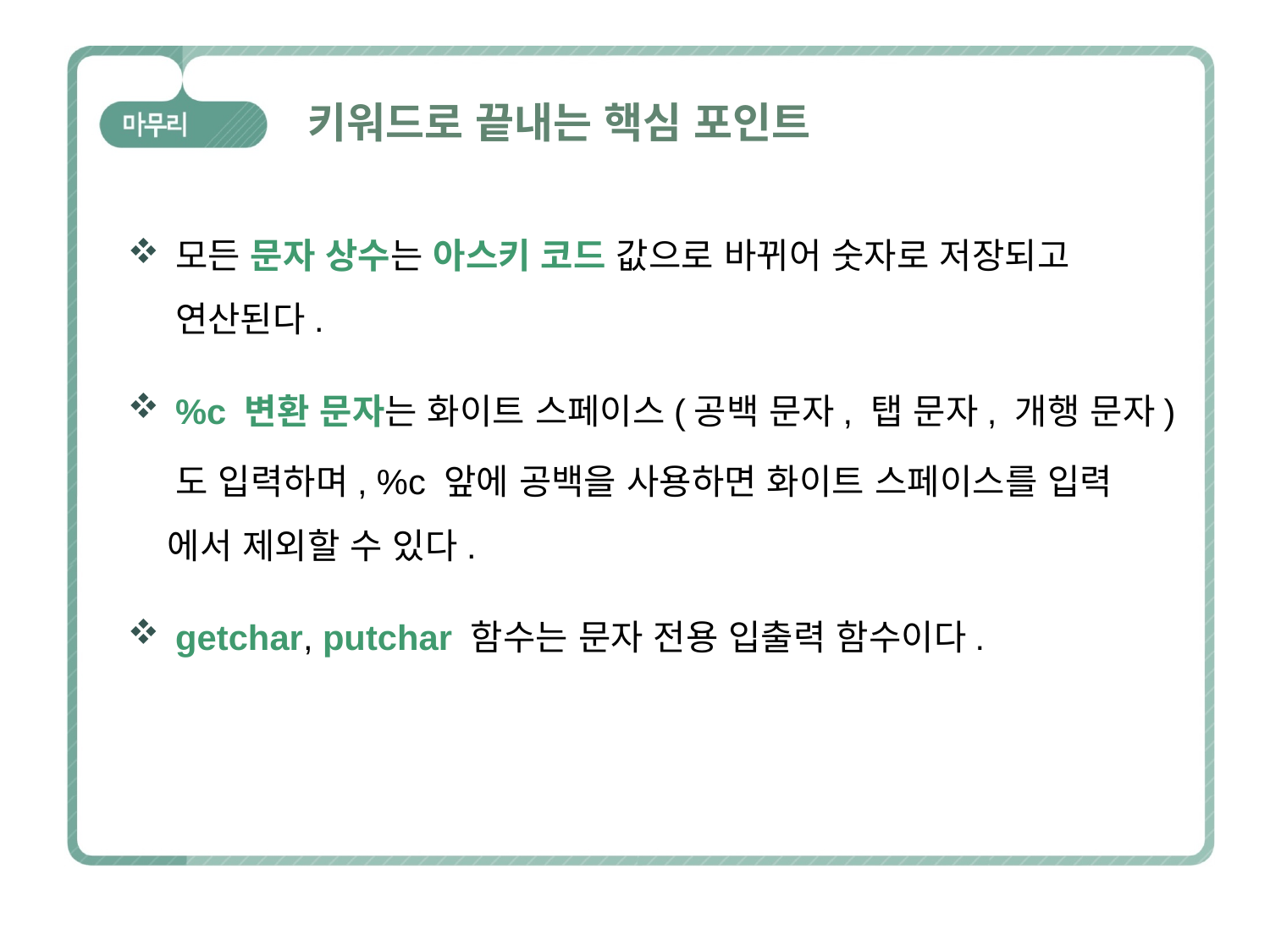

# 키워드로 끝내는 핵심 포인트
모든 문자 상수는 아스키 코드 값으로 바뀌어 숫자로 저장되고 연산된다.
%c 변환 문자는 화이트 스페이스(공백 문자, 탭 문자, 개행 문자)
    도 입력하며, %c 앞에 공백을 사용하면 화이트 스페이스를 입력
    에서 제외할 수 있다.
getchar, putchar 함수는 문자 전용 입출력 함수이다.